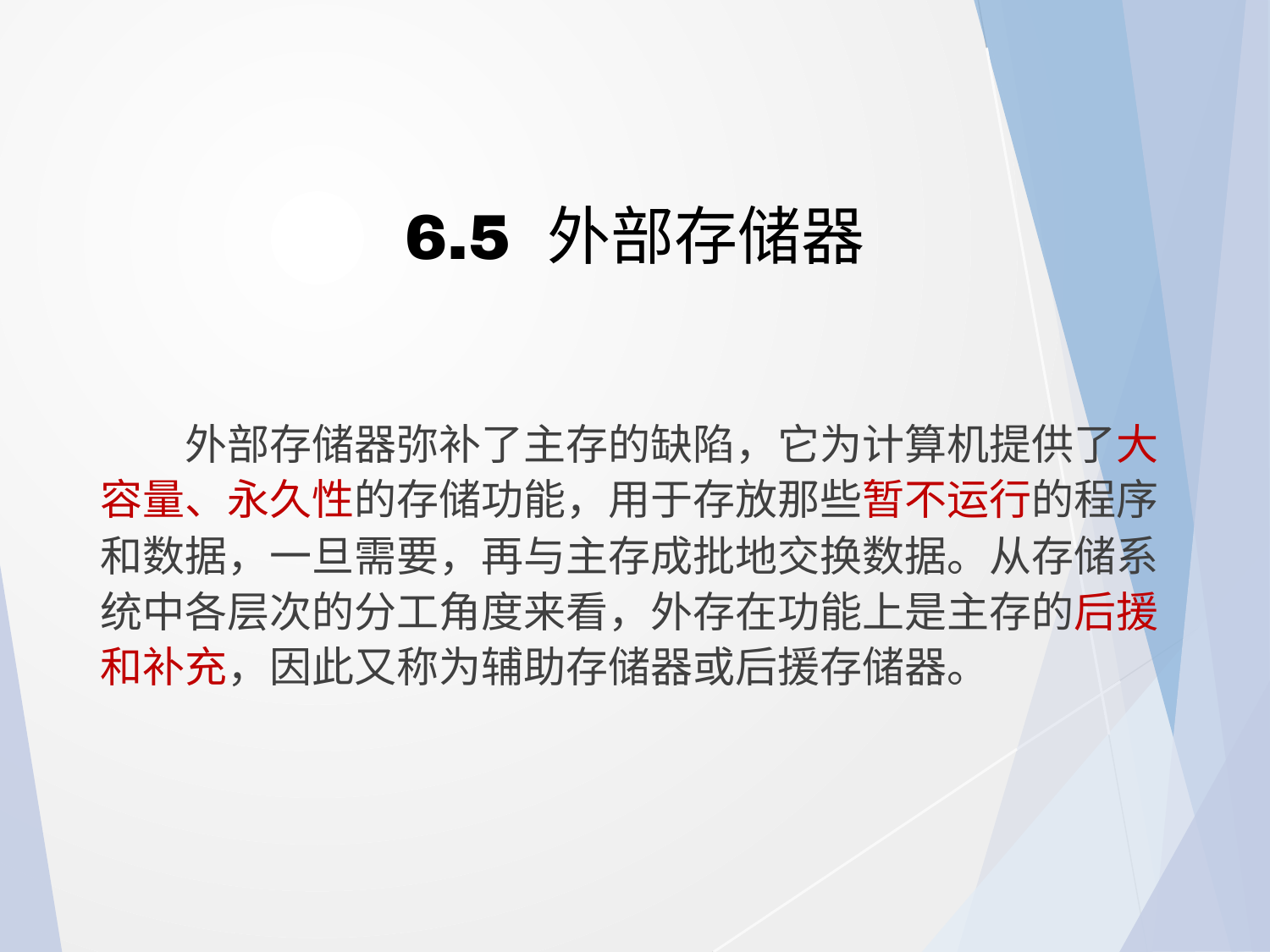

# 6.5 外部存储器
外部存储器弥补了主存的缺陷，它为计算机提供了大容量、永久性的存储功能，用于存放那些暂不运行的程序和数据，一旦需要，再与主存成批地交换数据。从存储系统中各层次的分工角度来看，外存在功能上是主存的后援和补充，因此又称为辅助存储器或后援存储器。